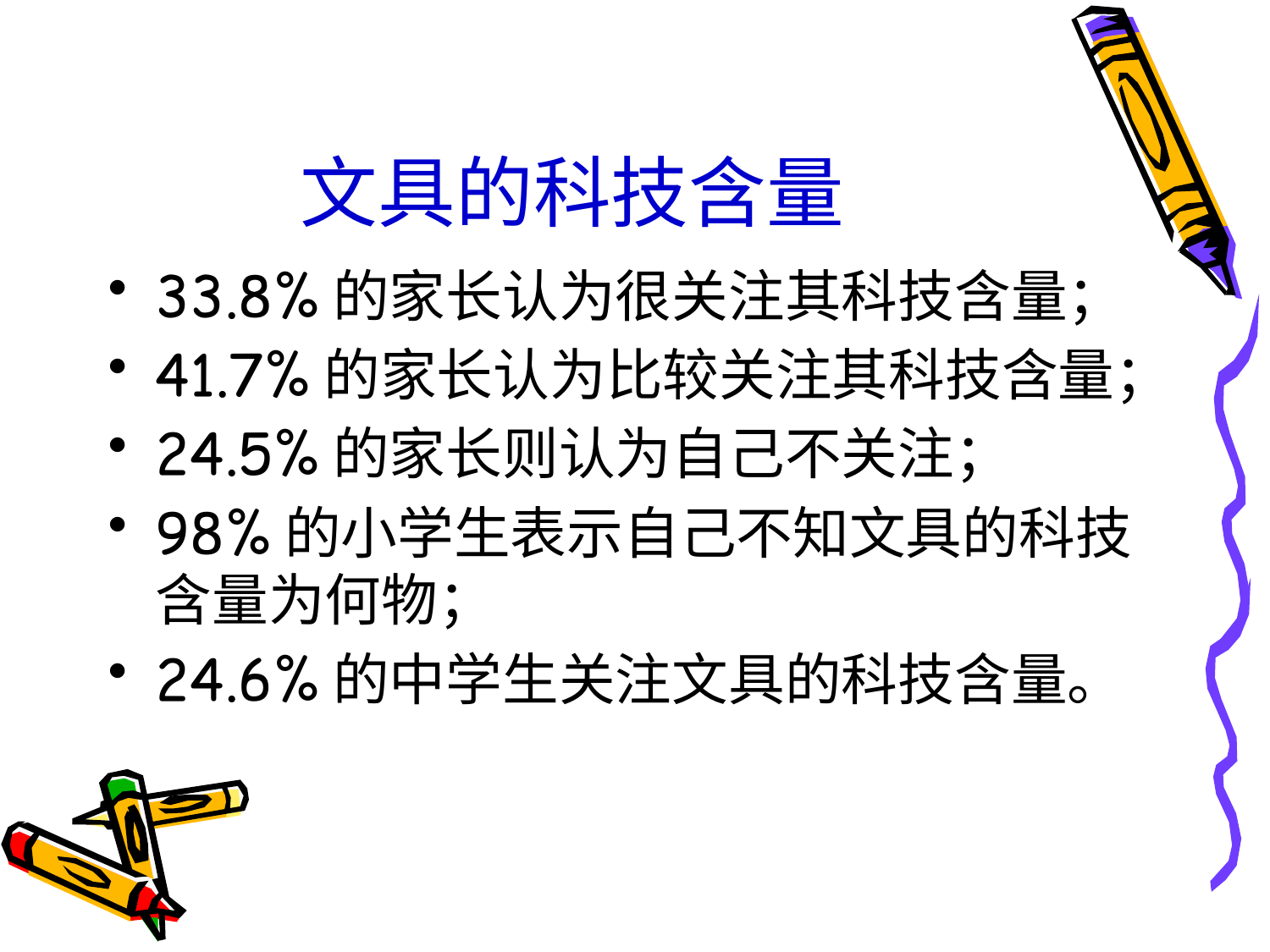

# 文具的科技含量
33.8%的家长认为很关注其科技含量；
41.7%的家长认为比较关注其科技含量；
24.5%的家长则认为自己不关注；
98%的小学生表示自己不知文具的科技含量为何物；
24.6%的中学生关注文具的科技含量。